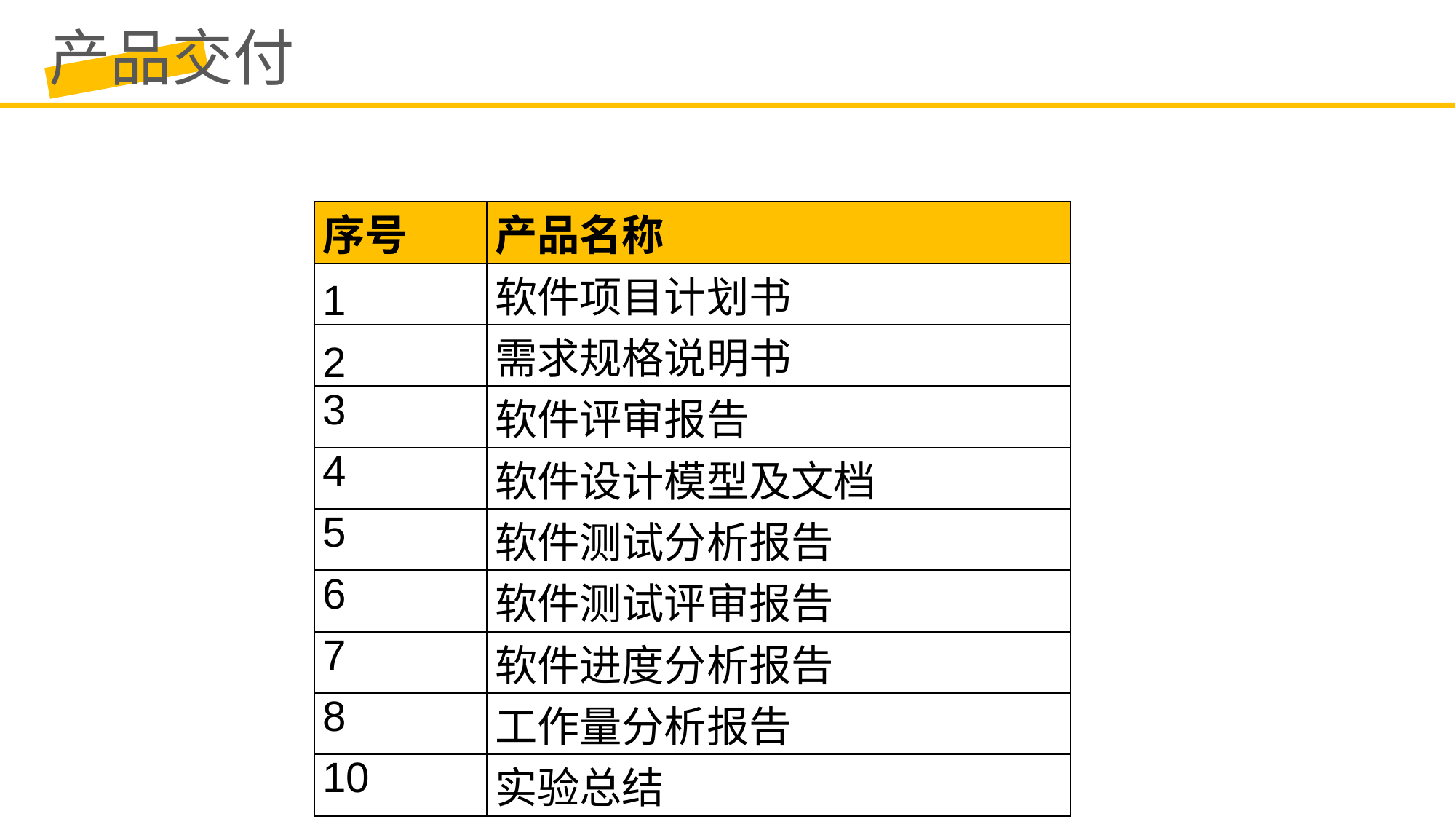

产品交付

| 序号 | 产品名称 |
| --- | --- |
| 1 | 软件项目计划书 |
| 2 | 需求规格说明书 |
| 3 | 软件评审报告 |
| 4 | 软件设计模型及文档 |
| 5 | 软件测试分析报告 |
| 6 | 软件测试评审报告 |
| 7 | 软件进度分析报告 |
| 8 | 工作量分析报告 |
| 10 | 实验总结 |